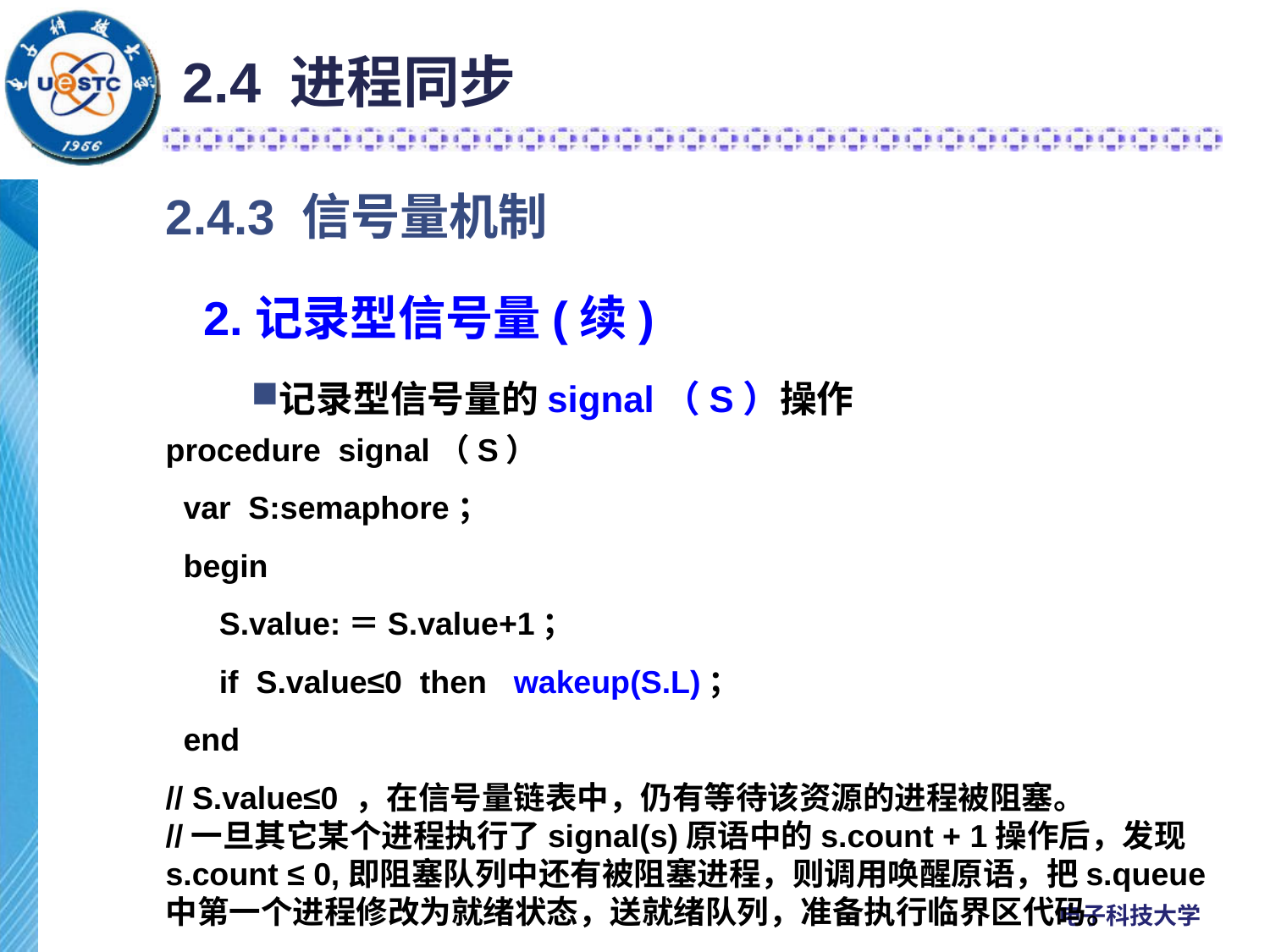

2.4 进程同步
2.4.3 信号量机制

2.记录型信号量(续)
记录型信号量的signal（S）操作
procedure  signal（S）
  var  S:semaphore；
  begin
      S.value:＝S.value+1；
      if  S.value≤0  then   wakeup(S.L)；
  end
// S.value≤0 ，在信号量链表中，仍有等待该资源的进程被阻塞。
//一旦其它某个进程执行了signal(s)原语中的s.count + 1操作后，发现s.count ≤ 0,即阻塞队列中还有被阻塞进程，则调用唤醒原语，把s.queue中第一个进程修改为就绪状态，送就绪队列，准备执行临界区代码。